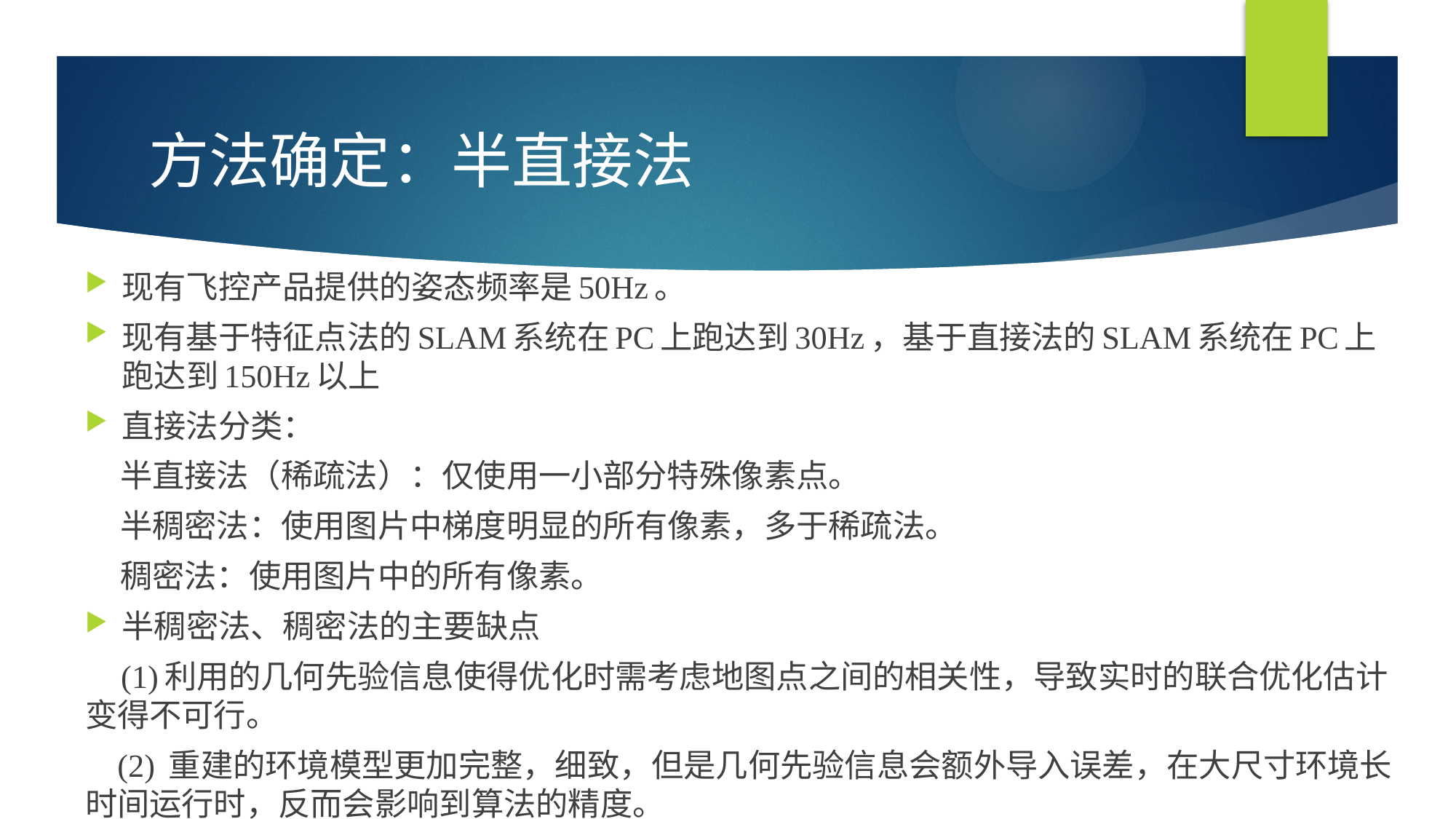

# 方法确定：半直接法
现有飞控产品提供的姿态频率是50Hz。
现有基于特征点法的SLAM系统在PC上跑达到30Hz，基于直接法的SLAM系统在PC上跑达到150Hz以上
直接法分类：
    半直接法（稀疏法）：仅使用一小部分特殊像素点。
    半稠密法：使用图片中梯度明显的所有像素，多于稀疏法。
    稠密法：使用图片中的所有像素。
半稠密法、稠密法的主要缺点
    (1)利用的几何先验信息使得优化时需考虑地图点之间的相关性，导致实时的联合优化估计变得不可行。
    (2) 重建的环境模型更加完整，细致，但是几何先验信息会额外导入误差，在大尺寸环境长时间运行时，反而会影响到算法的精度。